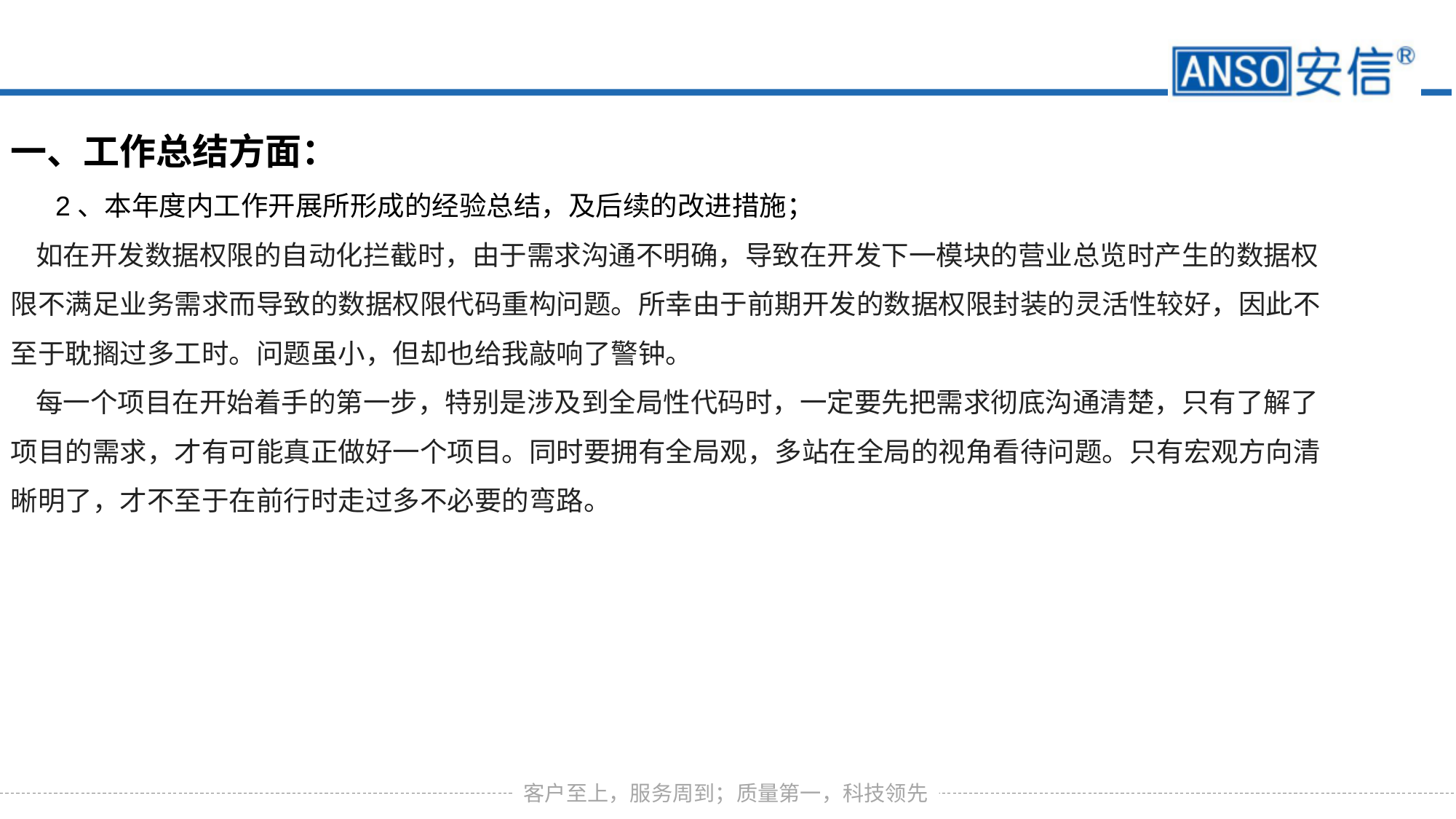

一、工作总结方面：
   2、本年度内工作开展所形成的经验总结，及后续的改进措施；
   如在开发数据权限的自动化拦截时，由于需求沟通不明确，导致在开发下一模块的营业总览时产生的数据权限不满足业务需求而导致的数据权限代码重构问题。所幸由于前期开发的数据权限封装的灵活性较好，因此不至于耽搁过多工时。问题虽小，但却也给我敲响了警钟。
   每一个项目在开始着手的第一步，特别是涉及到全局性代码时，一定要先把需求彻底沟通清楚，只有了解了项目的需求，才有可能真正做好一个项目。同时要拥有全局观，多站在全局的视角看待问题。只有宏观方向清晰明了，才不至于在前行时走过多不必要的弯路。

4